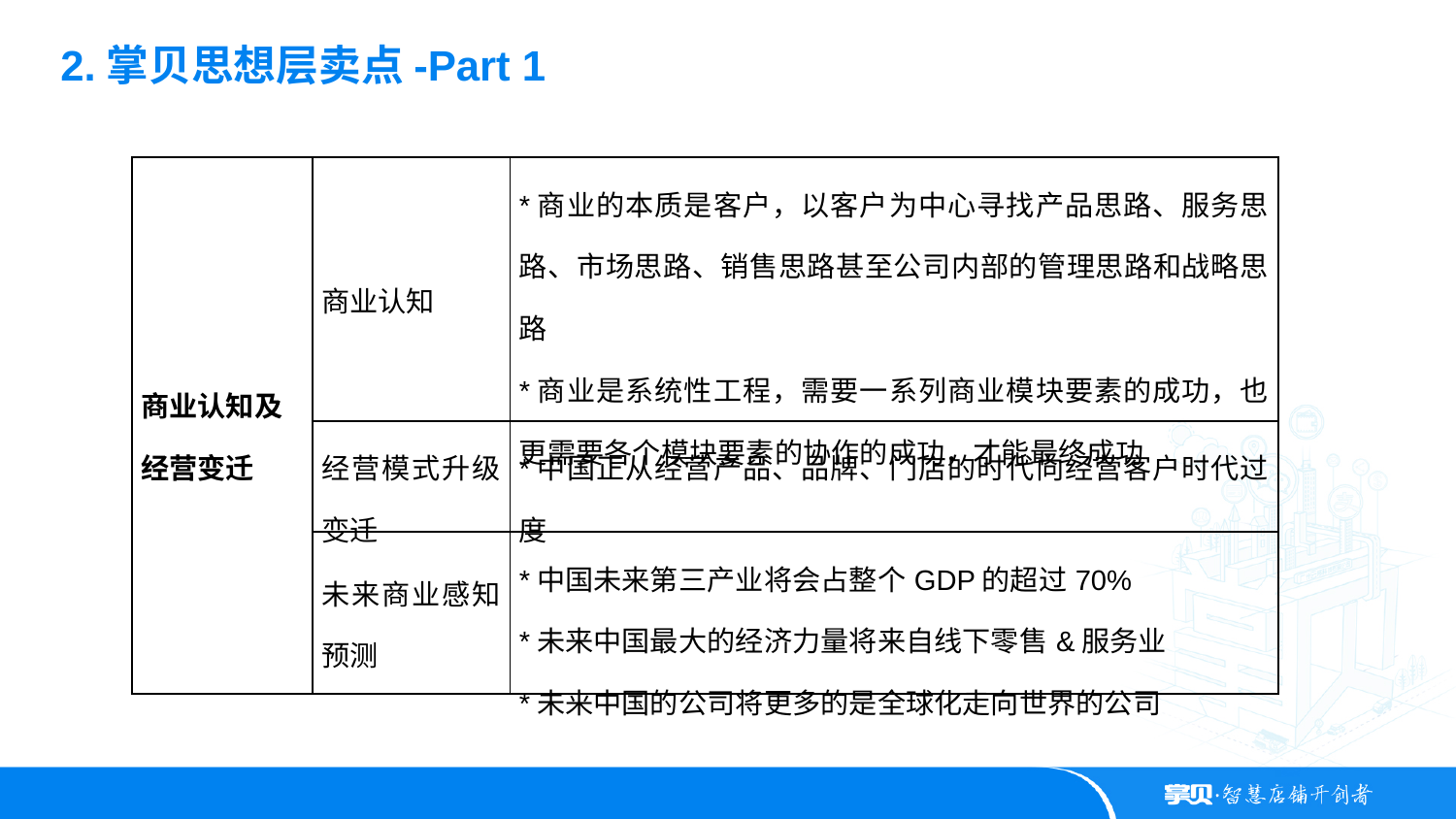

2.掌贝思想层卖点-Part 1
| 商业认知及 经营变迁 | 商业认知 | \*商业的本质是客户，以客户为中心寻找产品思路、服务思路、市场思路、销售思路甚至公司内部的管理思路和战略思路 \*商业是系统性工程，需要一系列商业模块要素的成功，也更需要各个模块要素的协作的成功，才能最终成功 |
| --- | --- | --- |
|  | 经营模式升级变迁 | \*中国正从经营产品、品牌、门店的时代向经营客户时代过度 |
|  | 未来商业感知预测 | \*中国未来第三产业将会占整个GDP的超过70% \*未来中国最大的经济力量将来自线下零售&服务业 \*未来中国的公司将更多的是全球化走向世界的公司 |